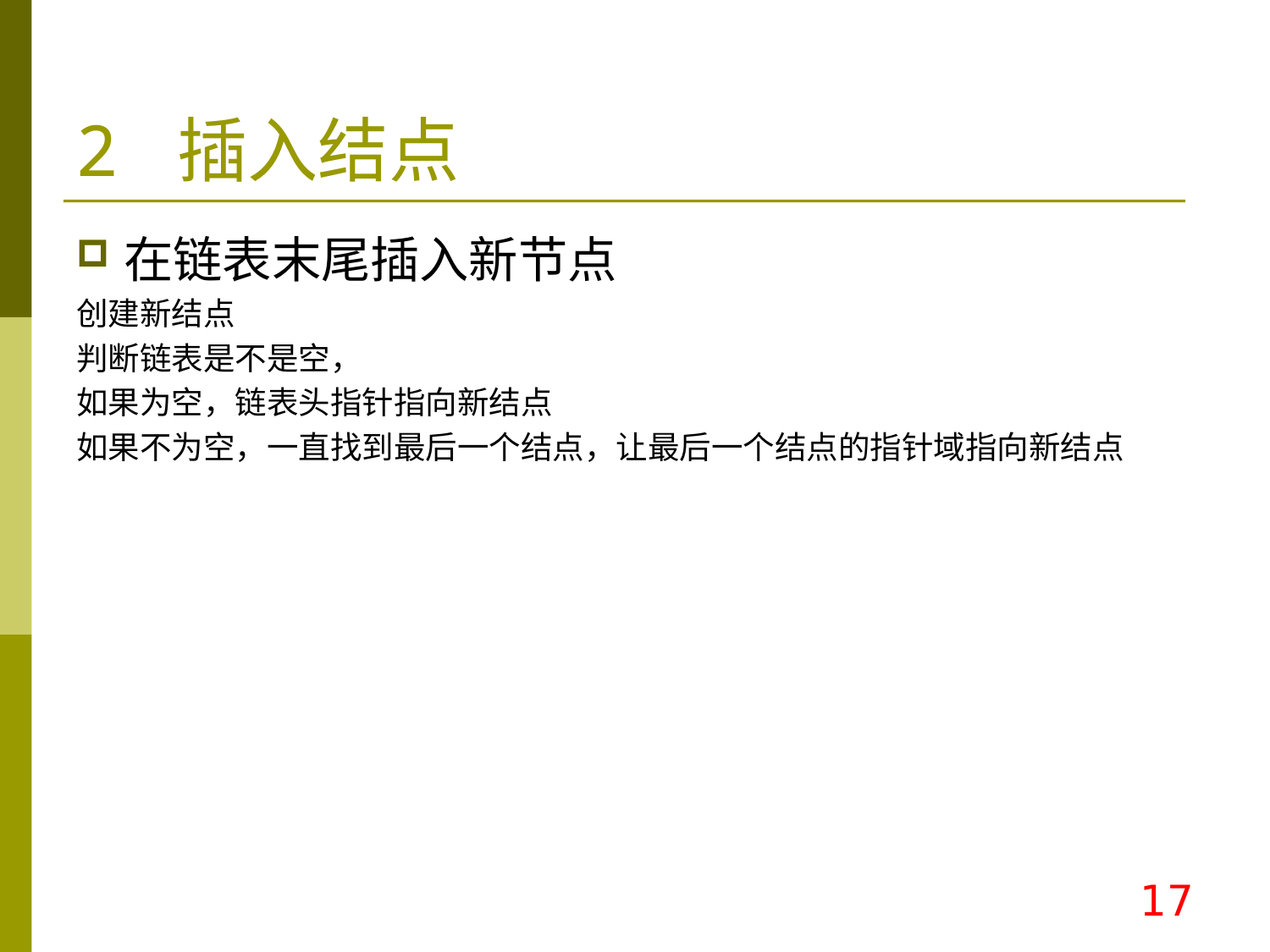

2 插入结点
在链表末尾插入新节点
创建新结点
判断链表是不是空，
如果为空，链表头指针指向新结点
如果不为空，一直找到最后一个结点，让最后一个结点的指针域指向新结点

17